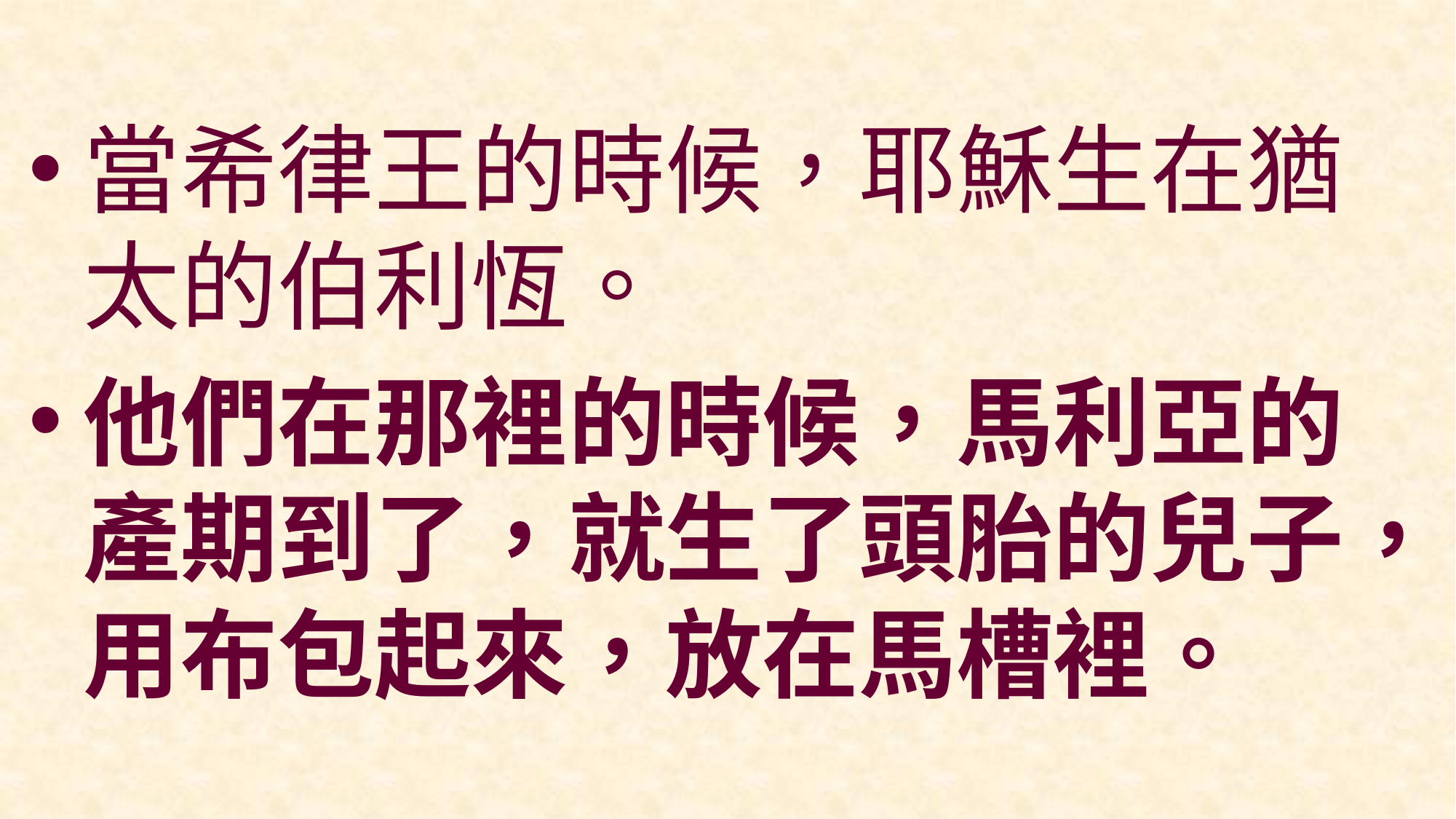

當希律王的時候，耶穌生在猶太的伯利恆。
他們在那裡的時候，馬利亞的產期到了，就生了頭胎的兒子，用布包起來，放在馬槽裡。